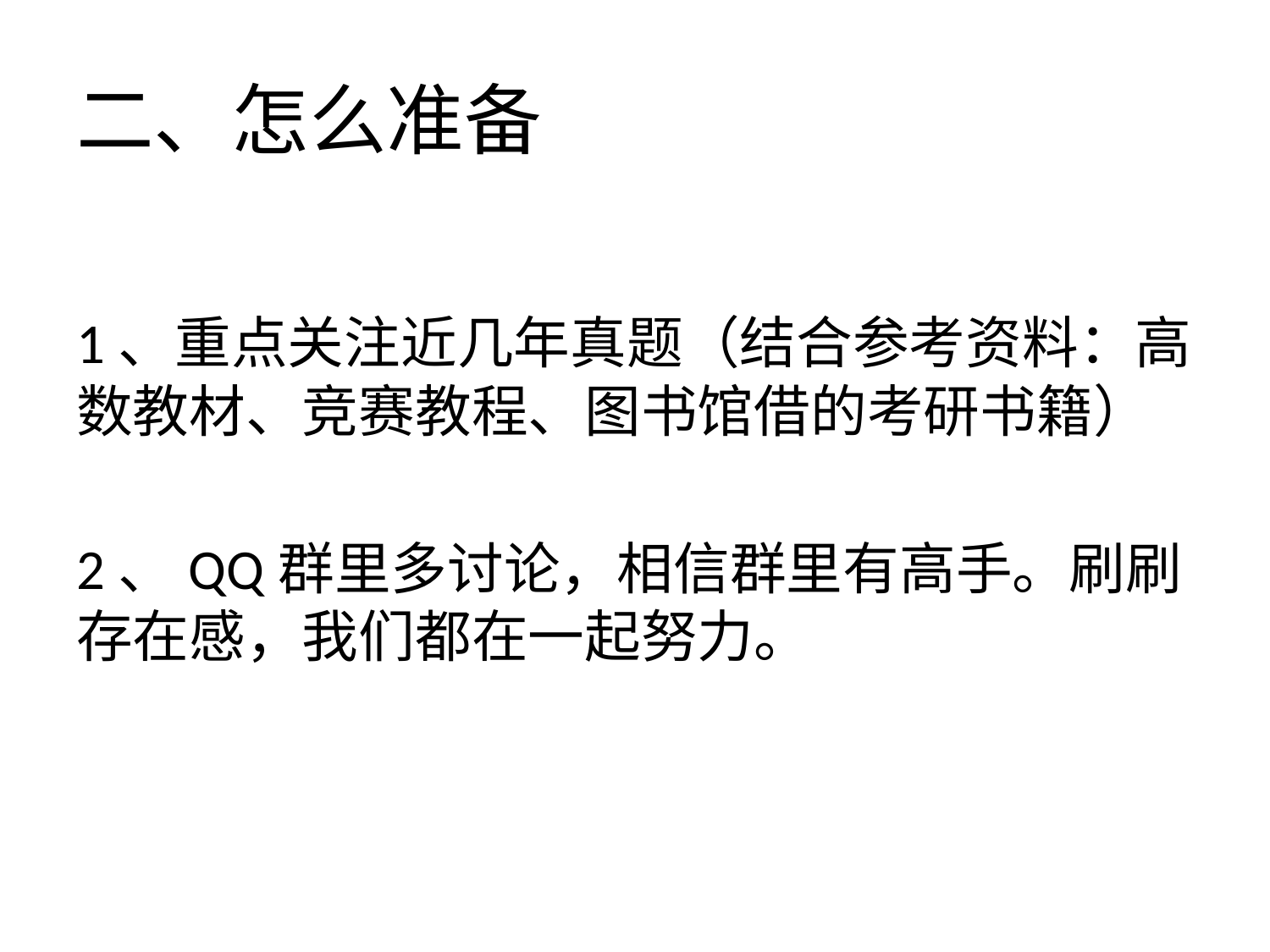

# 二、怎么准备

1、重点关注近几年真题（结合参考资料：高数教材、竞赛教程、图书馆借的考研书籍）

2、QQ群里多讨论，相信群里有高手。刷刷存在感，我们都在一起努力。